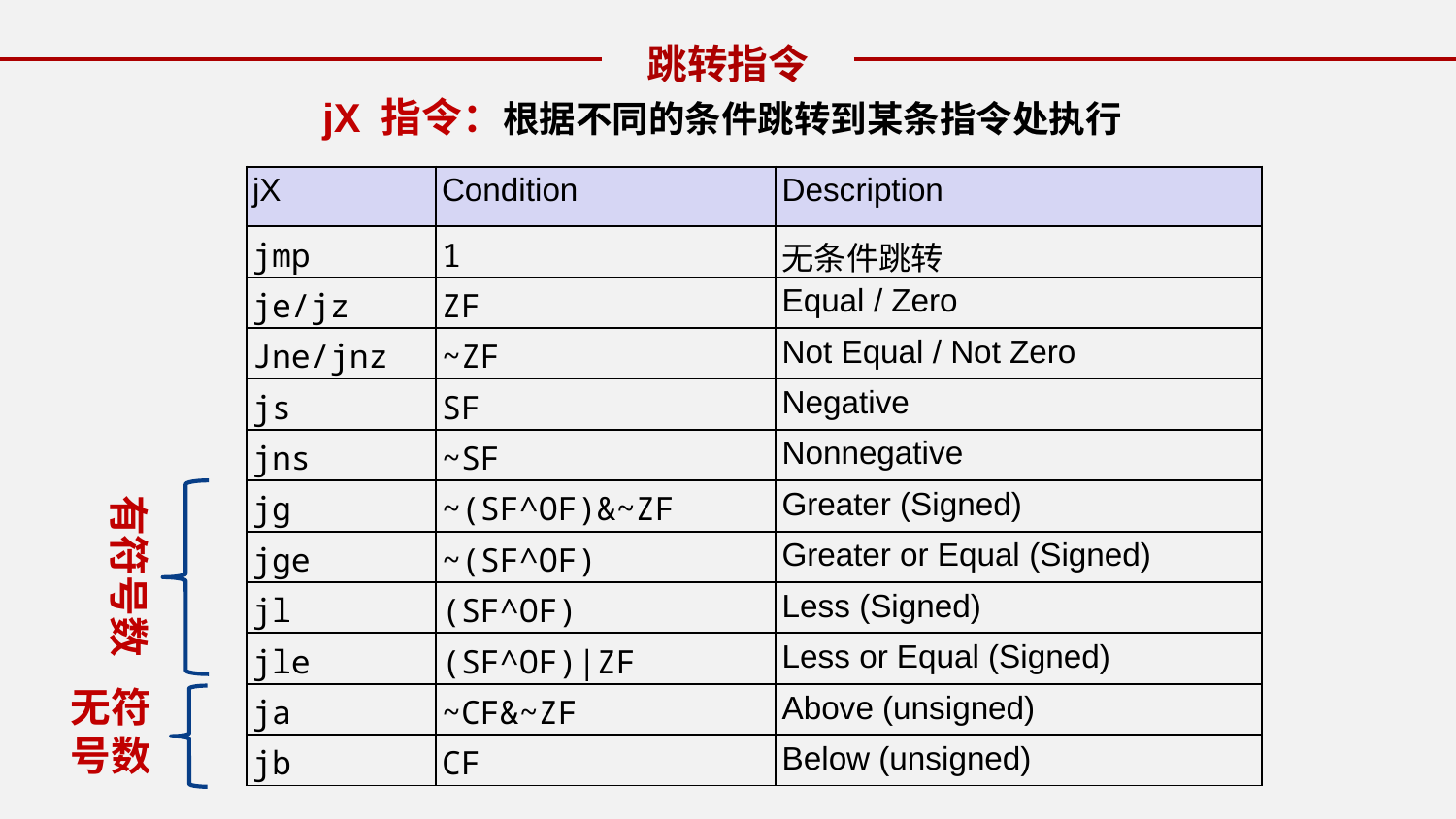

跳转指令
jX 指令：根据不同的条件跳转到某条指令处执行
| jX | Condition | Description |
| --- | --- | --- |
| jmp | 1 | 无条件跳转 |
| je/jz | ZF | Equal / Zero |
| Jne/jnz | ~ZF | Not Equal / Not Zero |
| js | SF | Negative |
| jns | ~SF | Nonnegative |
| jg | ~(SF^OF)&~ZF | Greater (Signed) |
| jge | ~(SF^OF) | Greater or Equal (Signed) |
| jl | (SF^OF) | Less (Signed) |
| jle | (SF^OF)|ZF | Less or Equal (Signed) |
| ja | ~CF&~ZF | Above (unsigned) |
| jb | CF | Below (unsigned) |
有符号数

无符号数